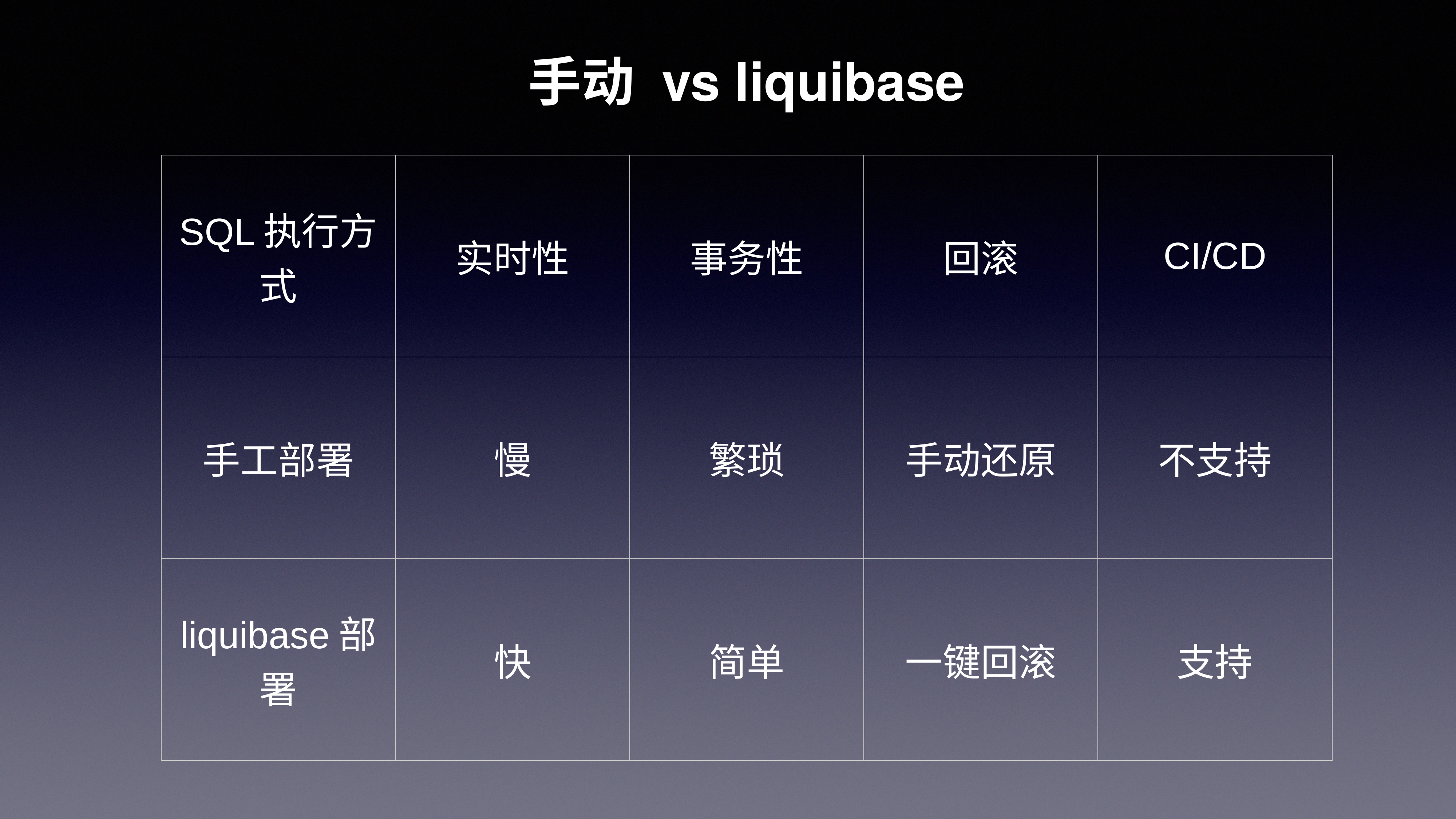

手动 vs liquibase
| SQL执行方式 | 实时性 | 事务性 | 回滚 | CI/CD |
| --- | --- | --- | --- | --- |
| 手工部署 | 慢 | 繁琐 | 手动还原 | 不支持 |
| liquibase部署 | 快 | 简单 | 一键回滚 | 支持 |